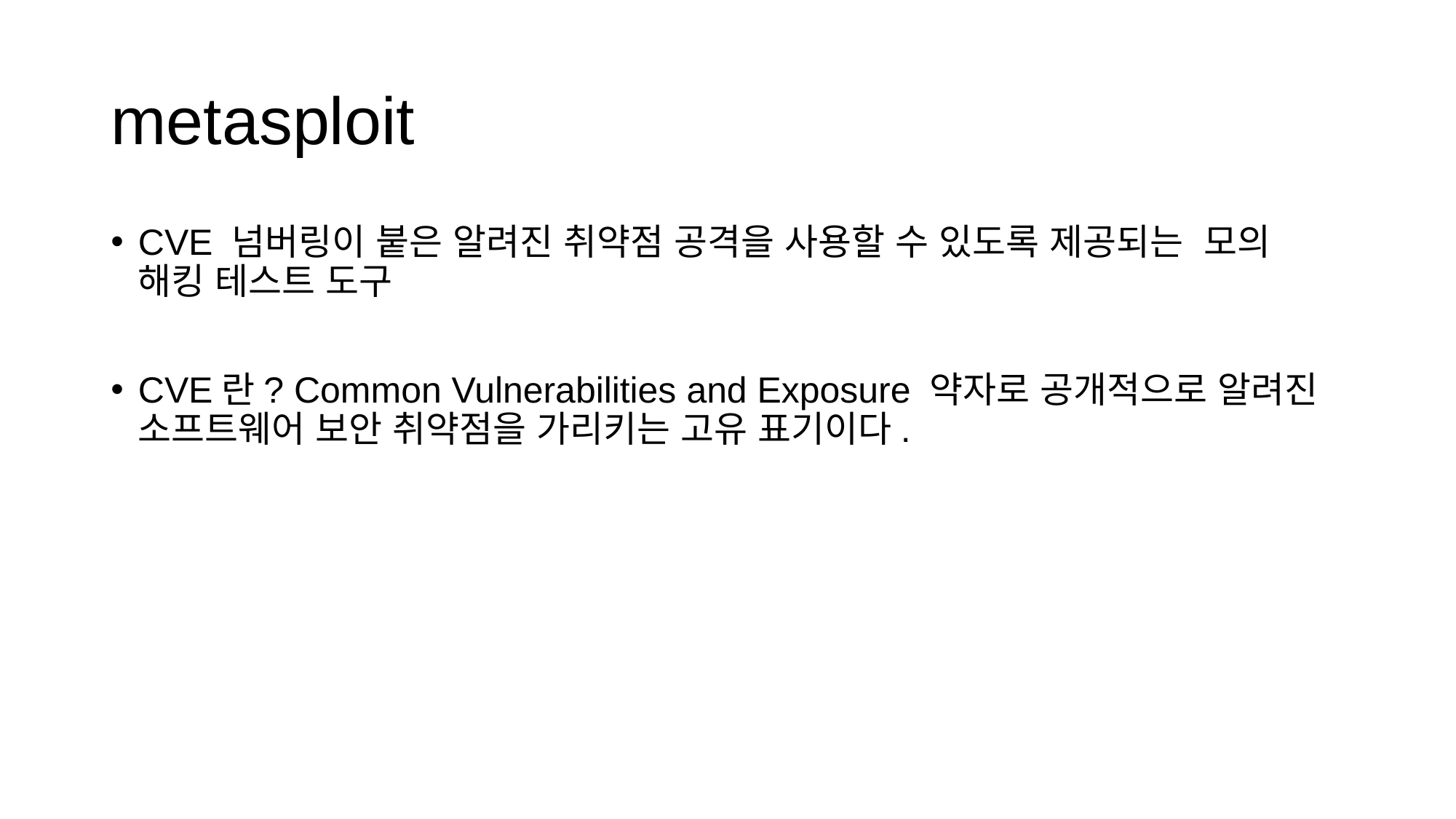

# metasploit
CVE 넘버링이 붙은 알려진 취약점 공격을 사용할 수 있도록 제공되는  모의 해킹 테스트 도구

CVE란? Common Vulnerabilities and Exposure 약자로 공개적으로 알려진 소프트웨어 보안 취약점을 가리키는 고유 표기이다.